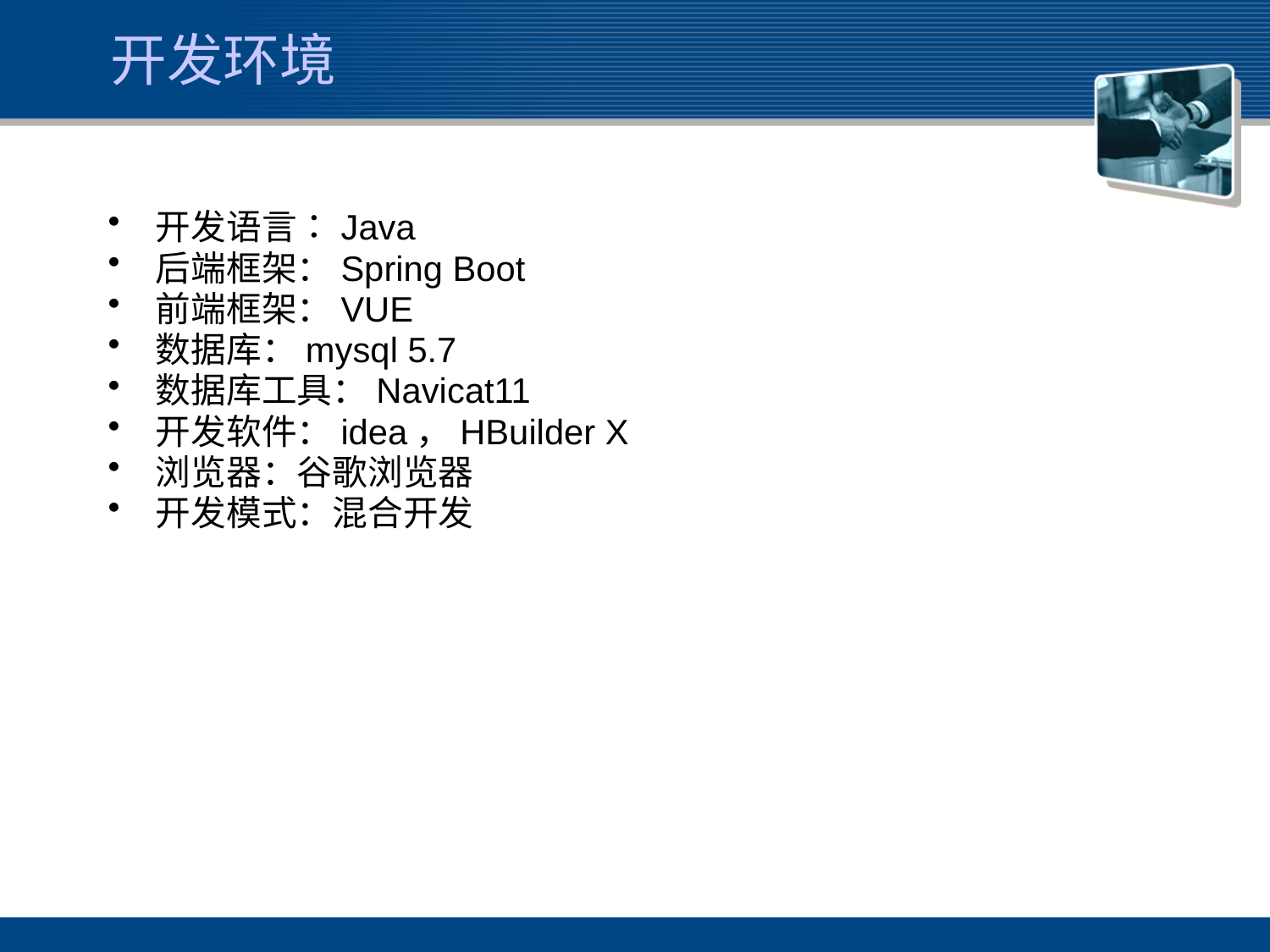

开发环境
开发语言：Java
后端框架：Spring Boot
前端框架：VUE
数据库：mysql 5.7
数据库工具：Navicat11
开发软件：idea，HBuilder X
浏览器：谷歌浏览器
开发模式：混合开发